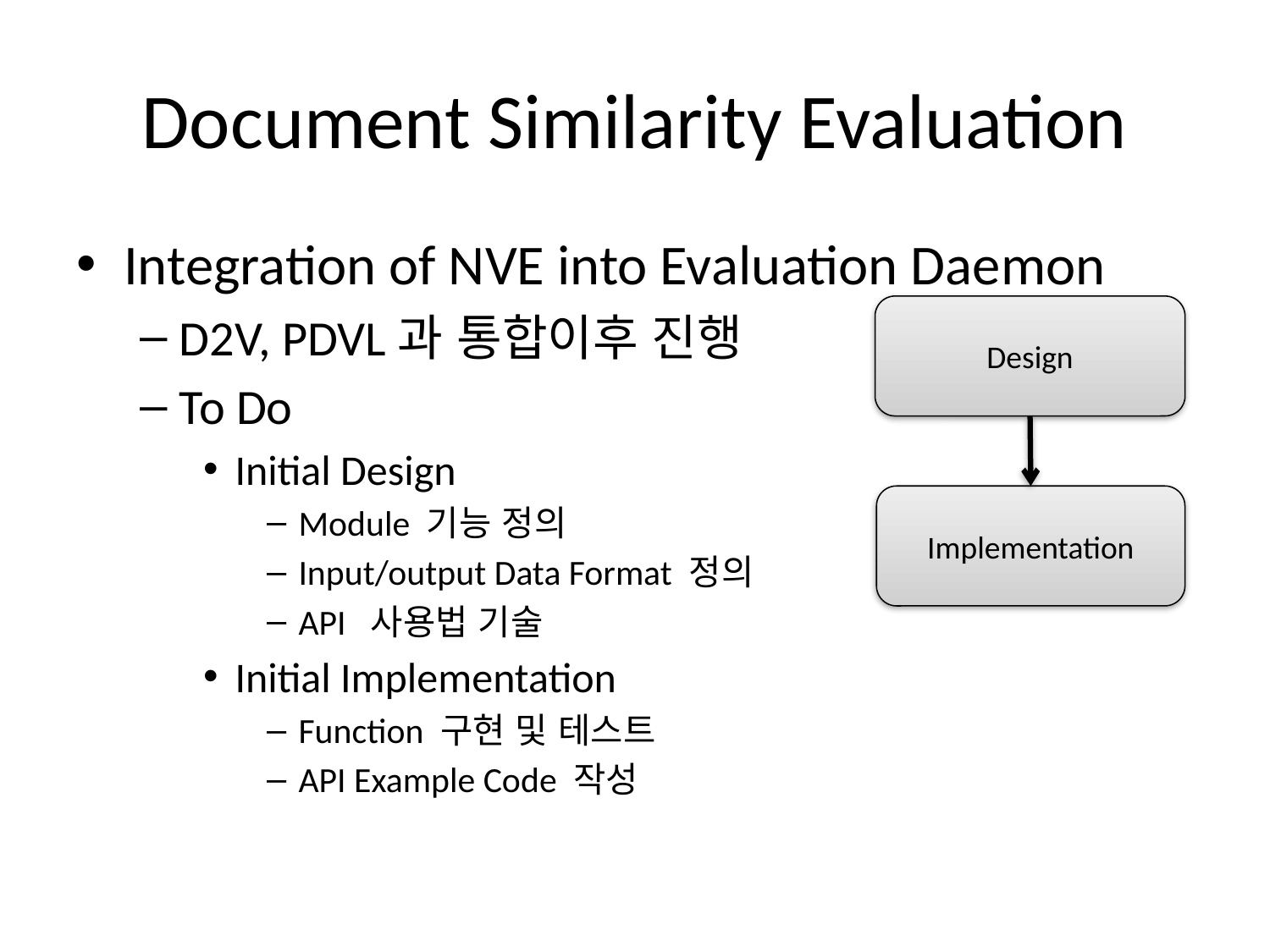

# Document Similarity Evaluation
Integration of NVE into Evaluation Daemon
D2V, PDVL과 통합이후 진행
To Do
Initial Design
Module 기능 정의
Input/output Data Format 정의
API  사용법 기술
Initial Implementation
Function 구현 및 테스트
API Example Code 작성

Design
Implementation